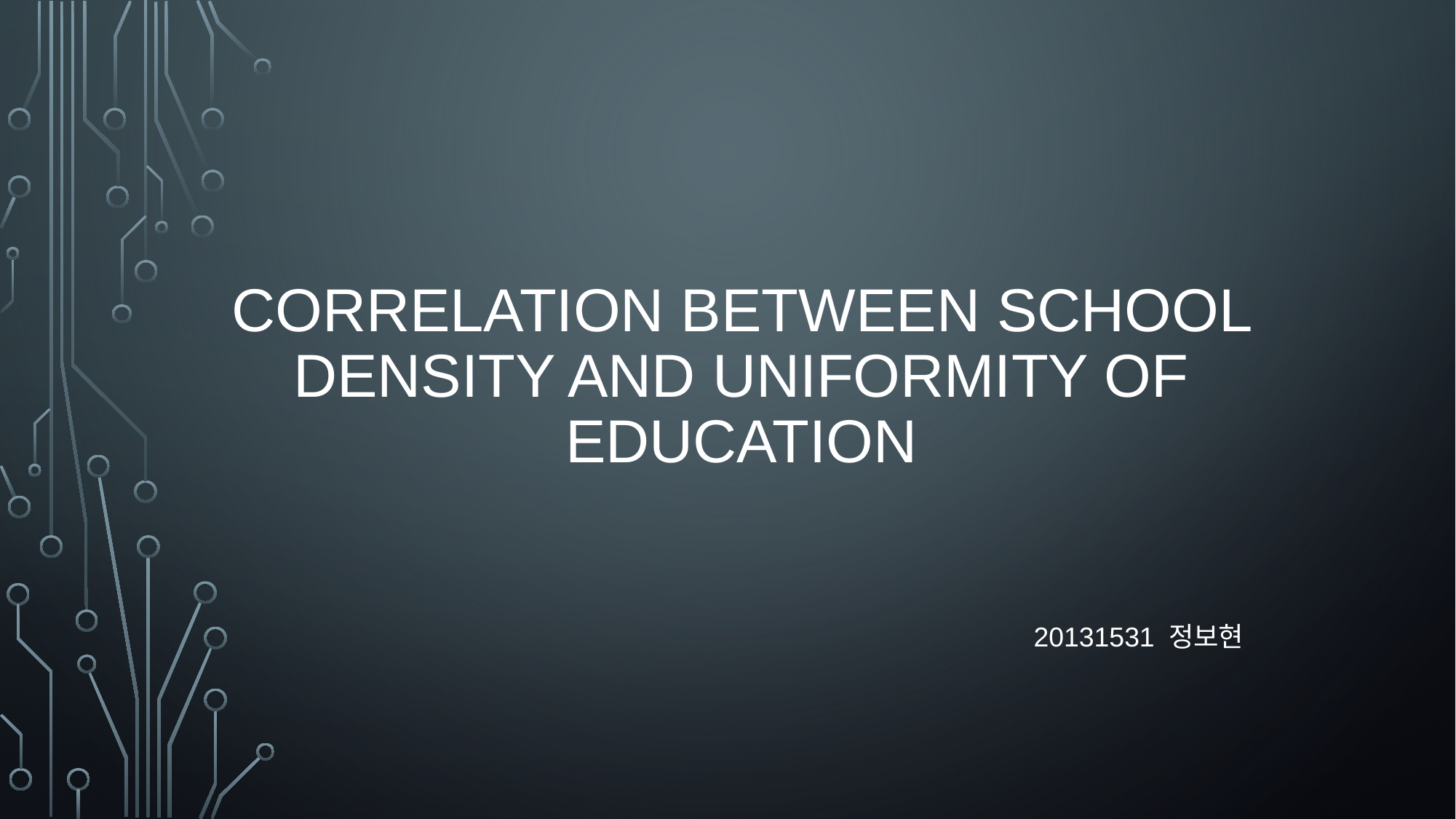

# Correlation between School Density and Uniformity of Education
20131531 정보현